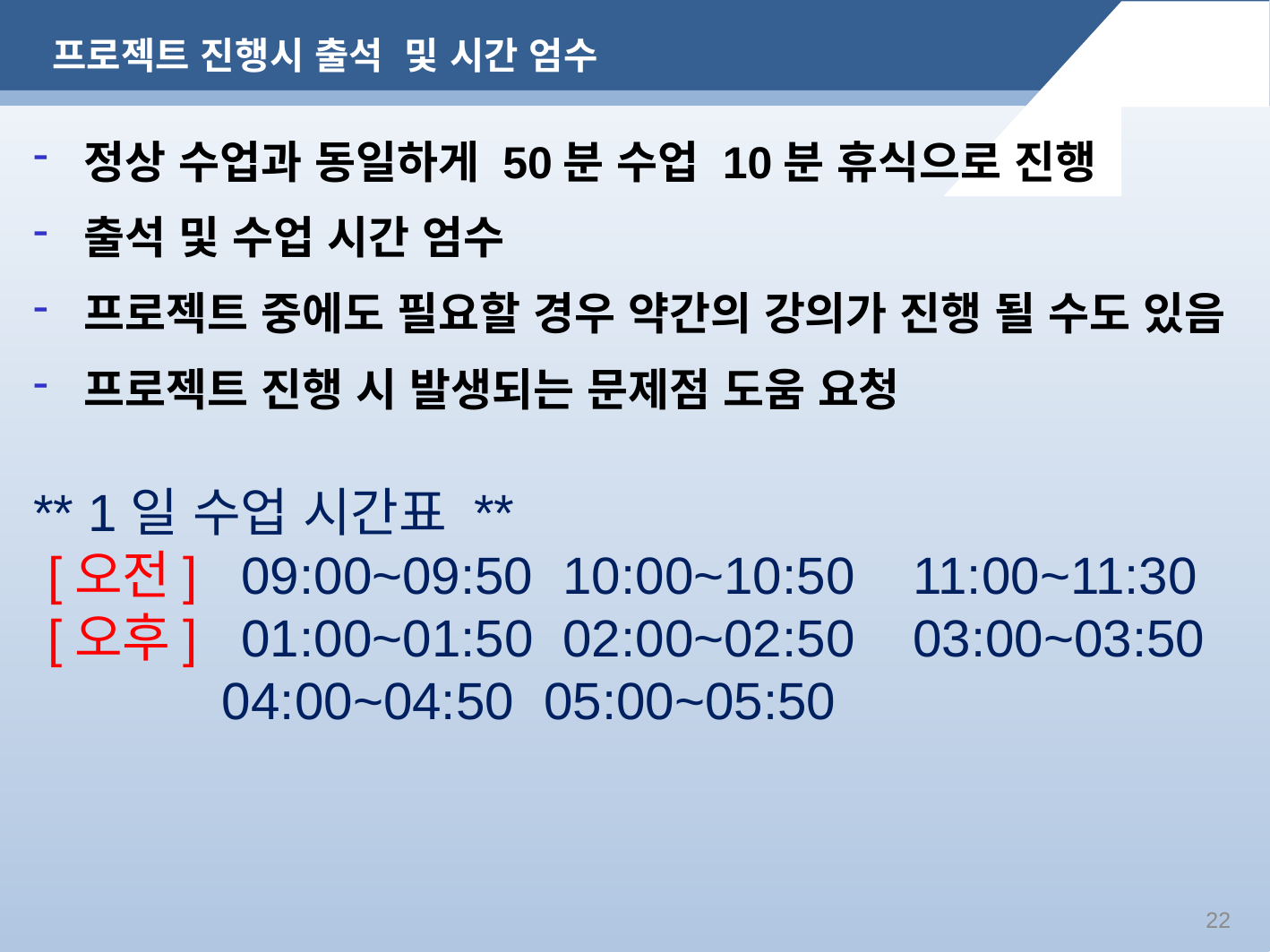

프로젝트 진행시 출석  및 시간 엄수
정상 수업과 동일하게 50분 수업 10분 휴식으로 진행
출석 및 수업 시간 엄수
프로젝트 중에도 필요할 경우 약간의 강의가 진행 될 수도 있음
프로젝트 진행 시 발생되는 문제점 도움 요청

** 1일 수업 시간표 **
 [오전]   09:00~09:50  10:00~10:50    11:00~11:30
 [오후]   01:00~01:50  02:00~02:50    03:00~03:50
             04:00~04:50  05:00~05:50